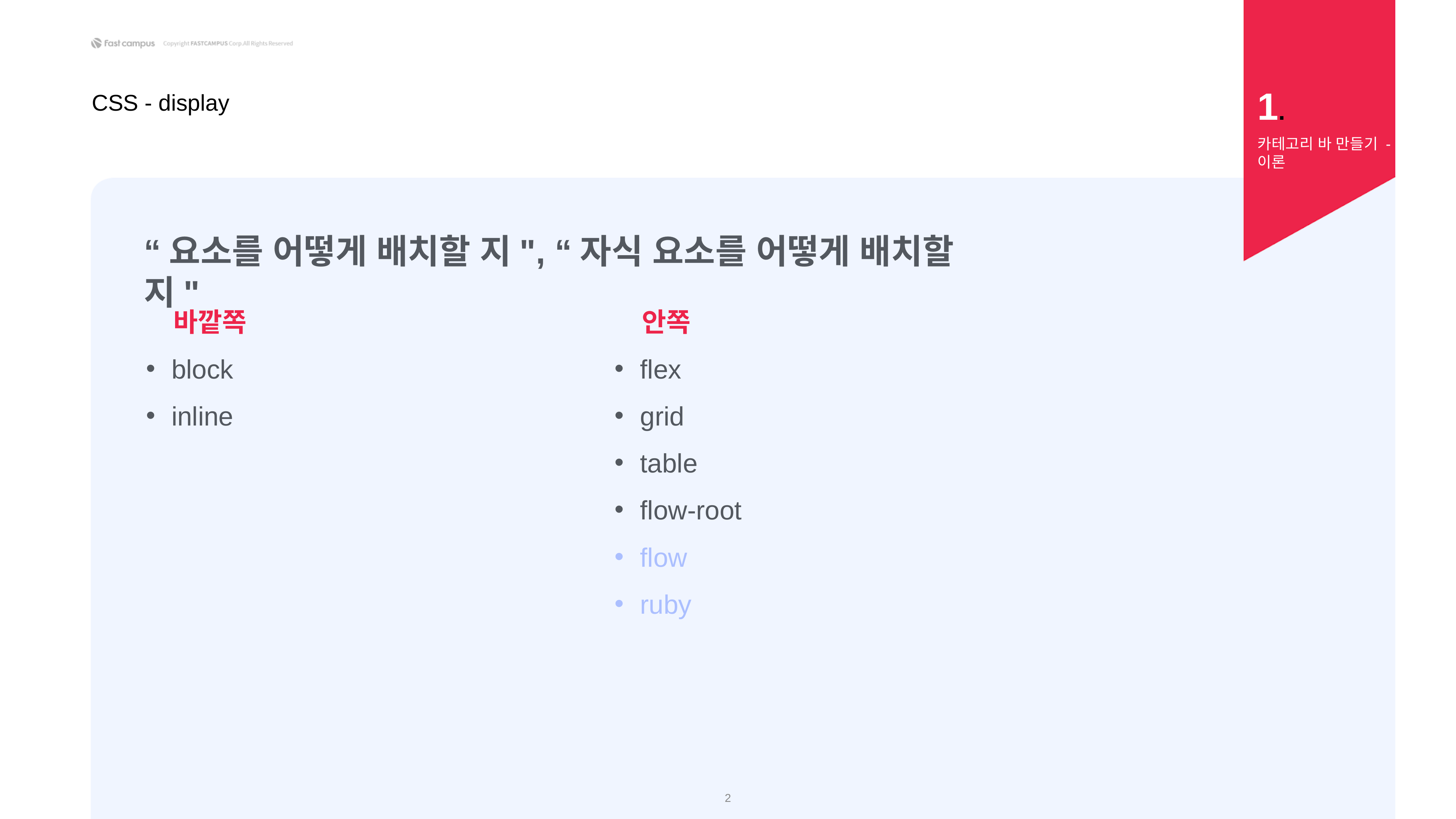

1.
CSS - display
카테고리 바 만들기 - 이론
“요소를 어떻게 배치할 지", “자식 요소를 어떻게 배치할 지"
바깥쪽
block
inline
안쪽
flex
grid
table
flow-root
flow
ruby
2